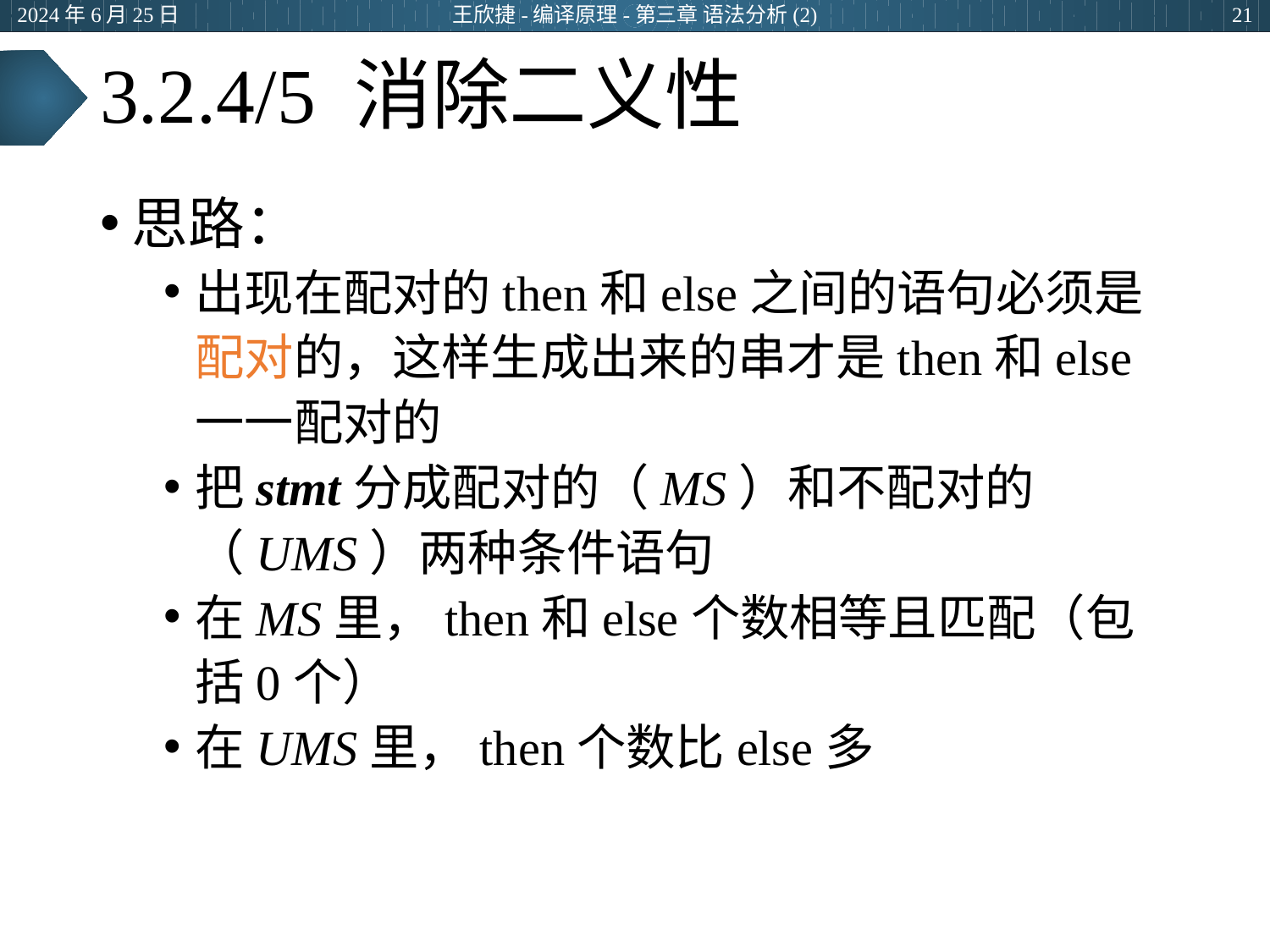

2024年6月25日
王欣捷-编译原理-第三章 语法分析(2)
21
# 3.2.4/5 消除二义性
思路：
出现在配对的then和else之间的语句必须是配对的，这样生成出来的串才是then和else一一配对的
把stmt分成配对的（MS）和不配对的（UMS）两种条件语句
在MS里，then和else个数相等且匹配（包括0个）
在UMS里，then个数比else多